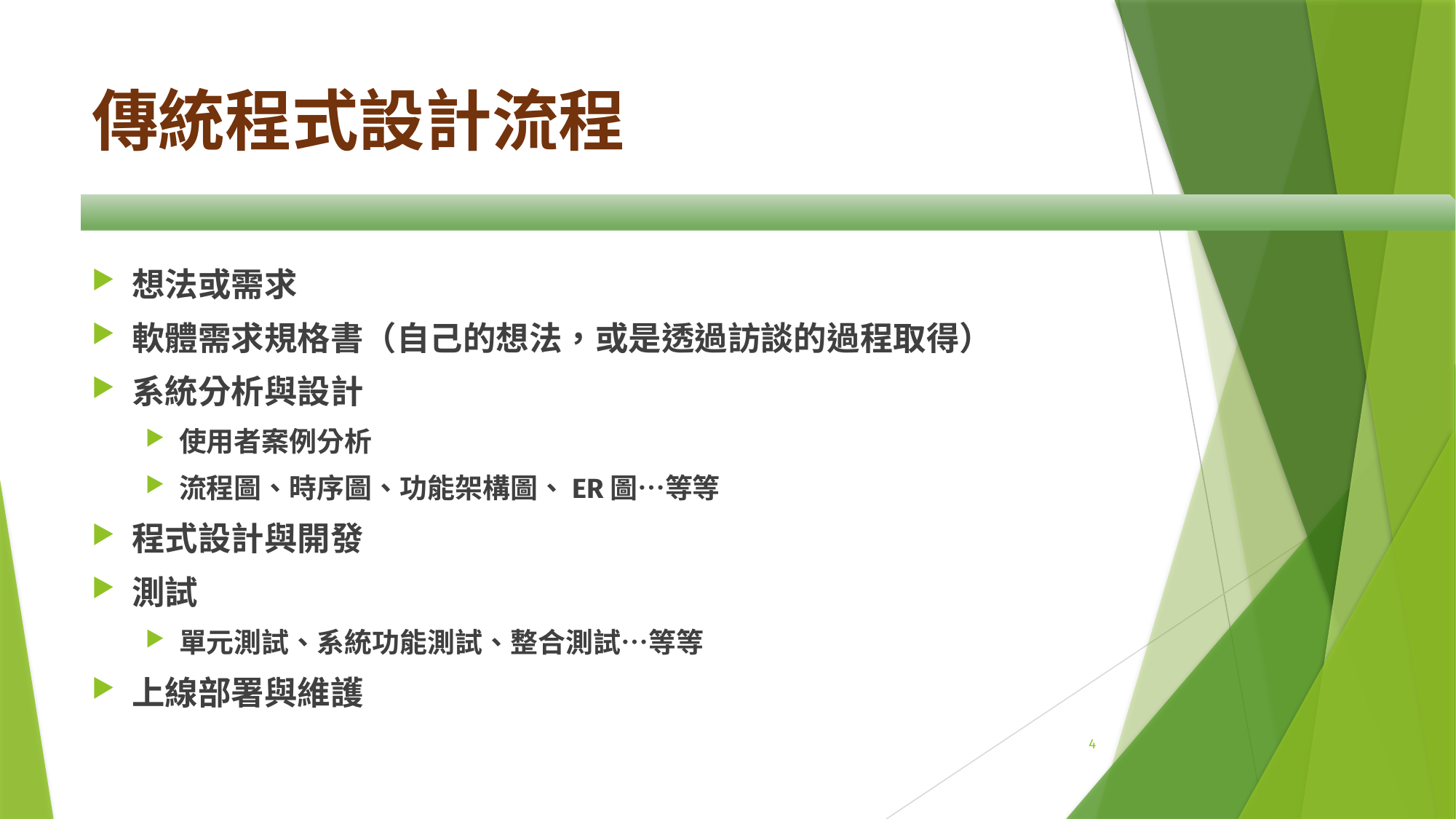

# 傳統程式設計流程
想法或需求
軟體需求規格書（自己的想法，或是透過訪談的過程取得）
系統分析與設計
使用者案例分析
流程圖、時序圖、功能架構圖、ER圖…等等
程式設計與開發
測試
單元測試、系統功能測試、整合測試…等等
上線部署與維護
4